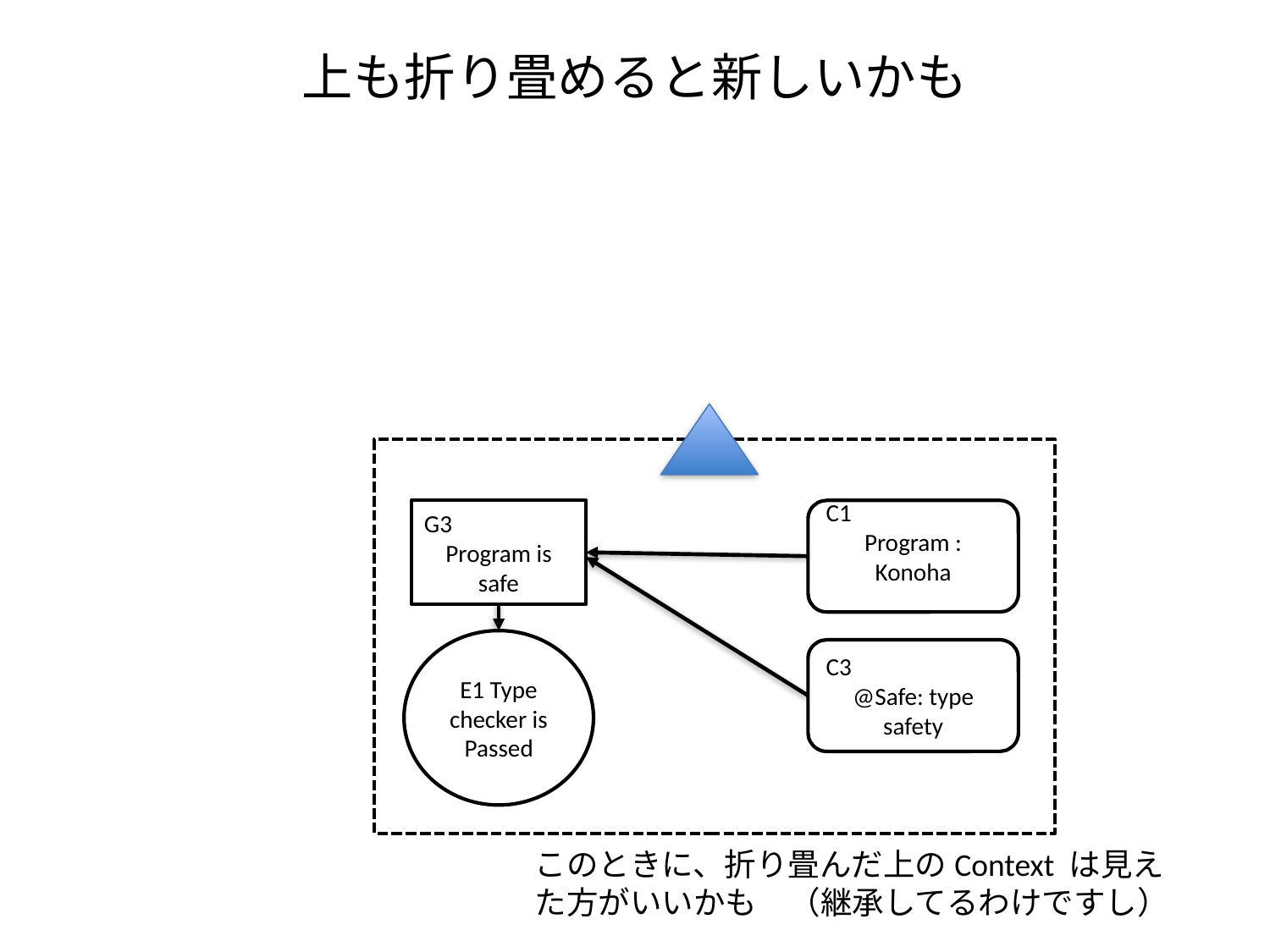

# 上も折り畳めると新しいかも

G3
Program is safe
C1
Program : Konoha

E1 Type checker is Passed
C3
@Safe: type safety
このときに、折り畳んだ上のContext は見えた方がいいかも　（継承してるわけですし）